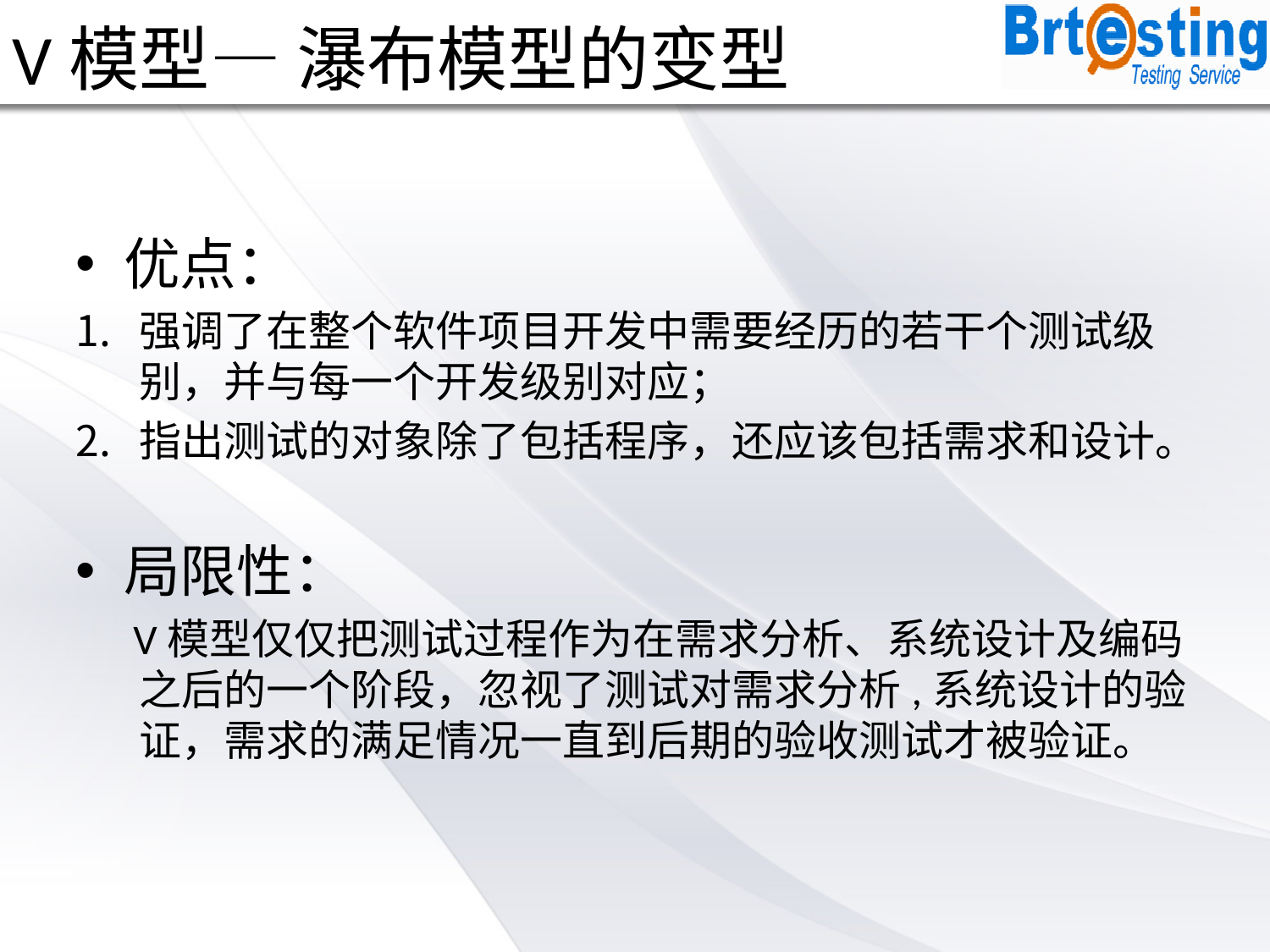

# V模型— 瀑布模型的变型
优点：
强调了在整个软件项目开发中需要经历的若干个测试级别，并与每一个开发级别对应；
指出测试的对象除了包括程序，还应该包括需求和设计。

局限性：
      V模型仅仅把测试过程作为在需求分析、系统设计及编码之后的一个阶段，忽视了测试对需求分析,系统设计的验证，需求的满足情况一直到后期的验收测试才被验证。